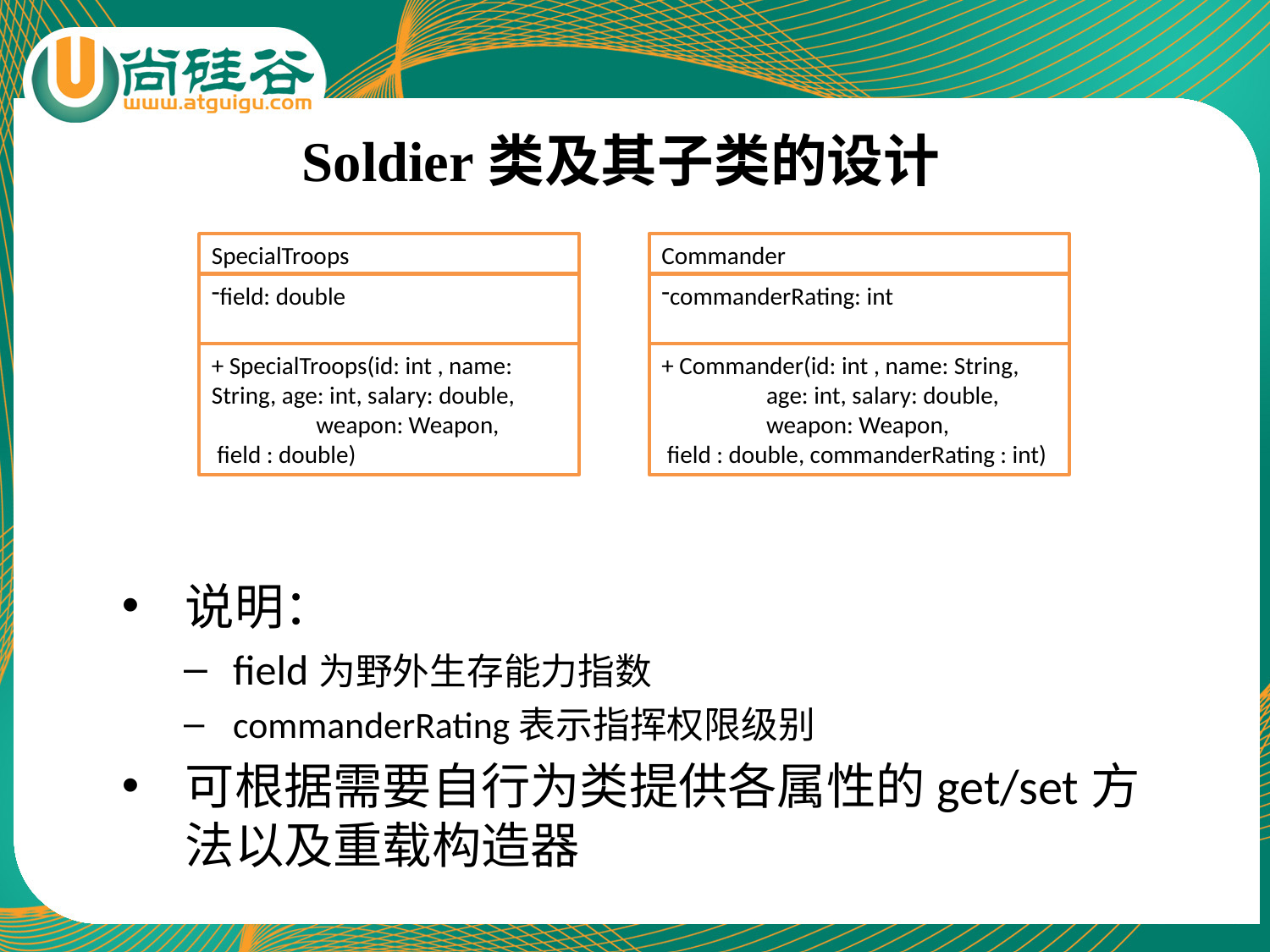

# Soldier类及其子类的设计

说明：
field为野外生存能力指数
commanderRating表示指挥权限级别
可根据需要自行为类提供各属性的get/set方法以及重载构造器
SpecialTroops
Commander
field: double

commanderRating: int

+ SpecialTroops(id: int , name: String, age: int, salary: double,
                   weapon: Weapon,
 field : double)
+ Commander(id: int , name: String,
                   age: int, salary: double,
                   weapon: Weapon,
 field : double, commanderRating : int)